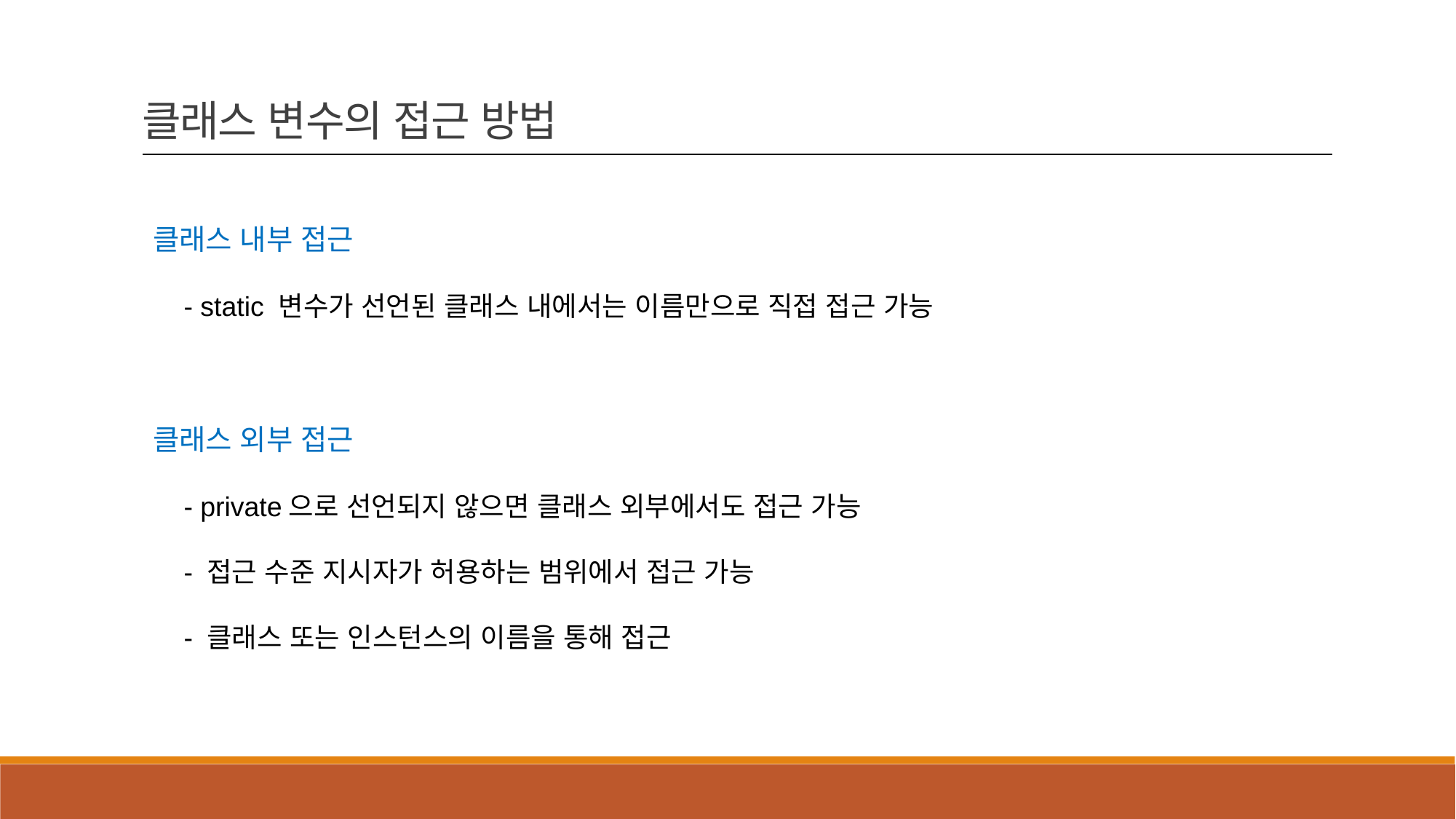

클래스 변수의 접근 방법
클래스 내부 접근
    - static 변수가 선언된 클래스 내에서는 이름만으로 직접 접근 가능

클래스 외부 접근
    - private으로 선언되지 않으면 클래스 외부에서도 접근 가능
    - 접근 수준 지시자가 허용하는 범위에서 접근 가능
    - 클래스 또는 인스턴스의 이름을 통해 접근